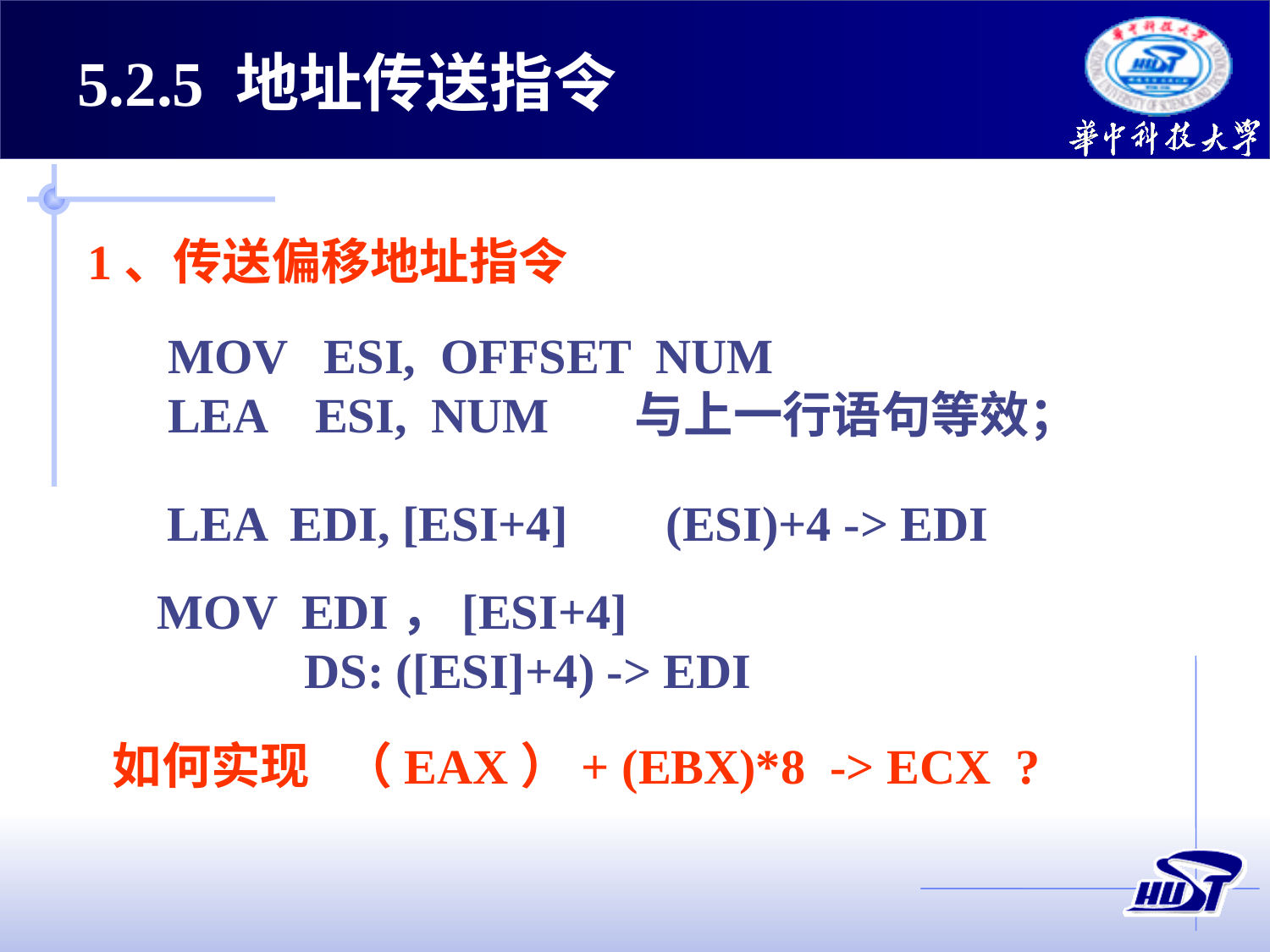

5.2.5 地址传送指令
1、传送偏移地址指令
MOV   ESI,  OFFSET  NUM
LEA    ESI,  NUM      与上一行语句等效；
LEA  EDI, [ESI+4]        (ESI)+4 -> EDI
MOV  EDI，[ESI+4]
            DS: ([ESI]+4) -> EDI
如何实现   （EAX）+ (EBX)*8  -> ECX  ?